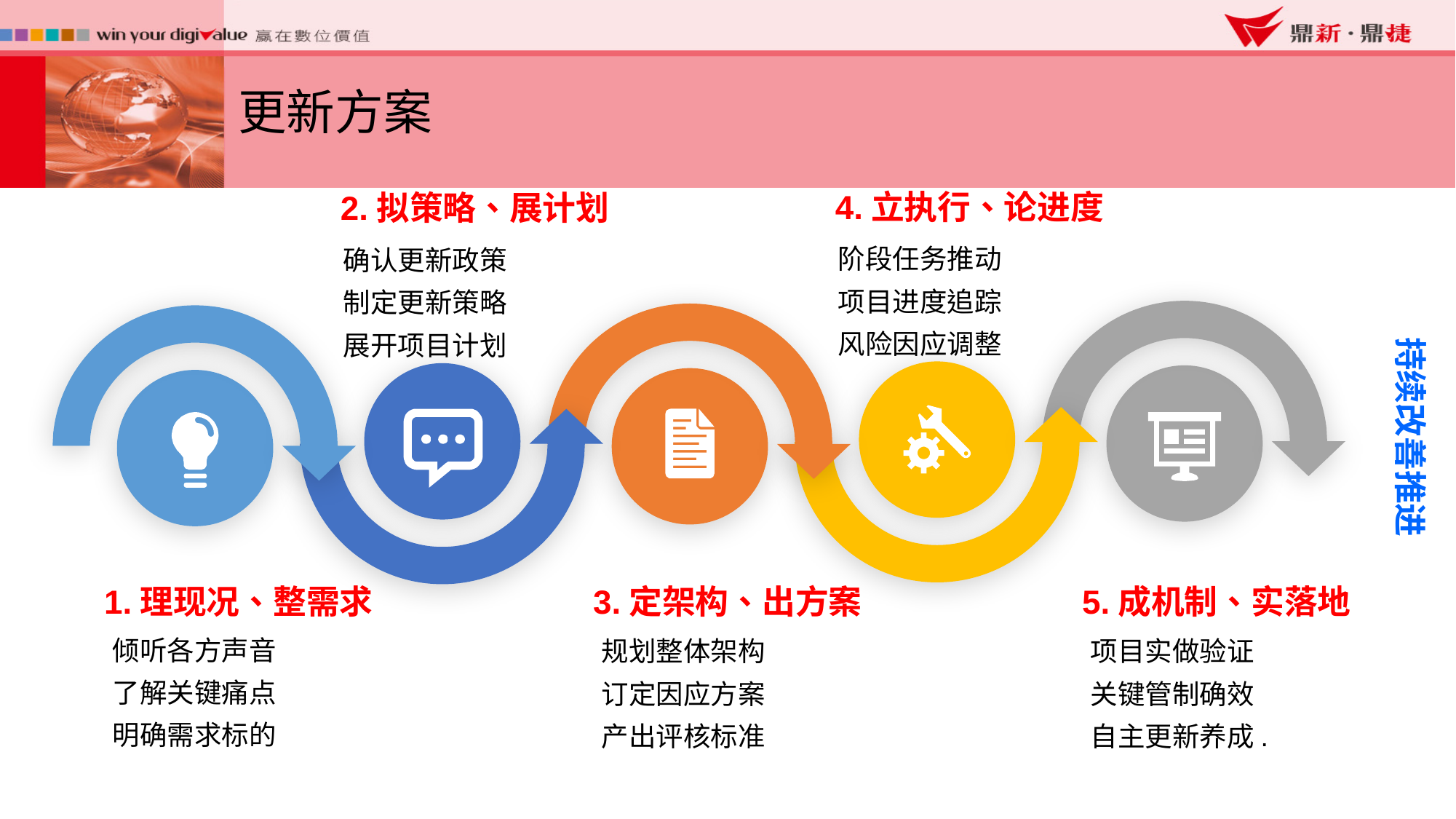

更新方案
4.立执行、论进度
阶段任务推动
项目进度追踪
风险因应调整
2.拟策略、展计划
确认更新政策
制定更新策略
展开项目计划

持续改善推进

1.理现况、整需求
倾听各方声音
了解关键痛点
明确需求标的
3.定架构、出方案
规划整体架构
订定因应方案
产出评核标准
5.成机制、实落地
项目实做验证
关键管制确效
自主更新养成.
7